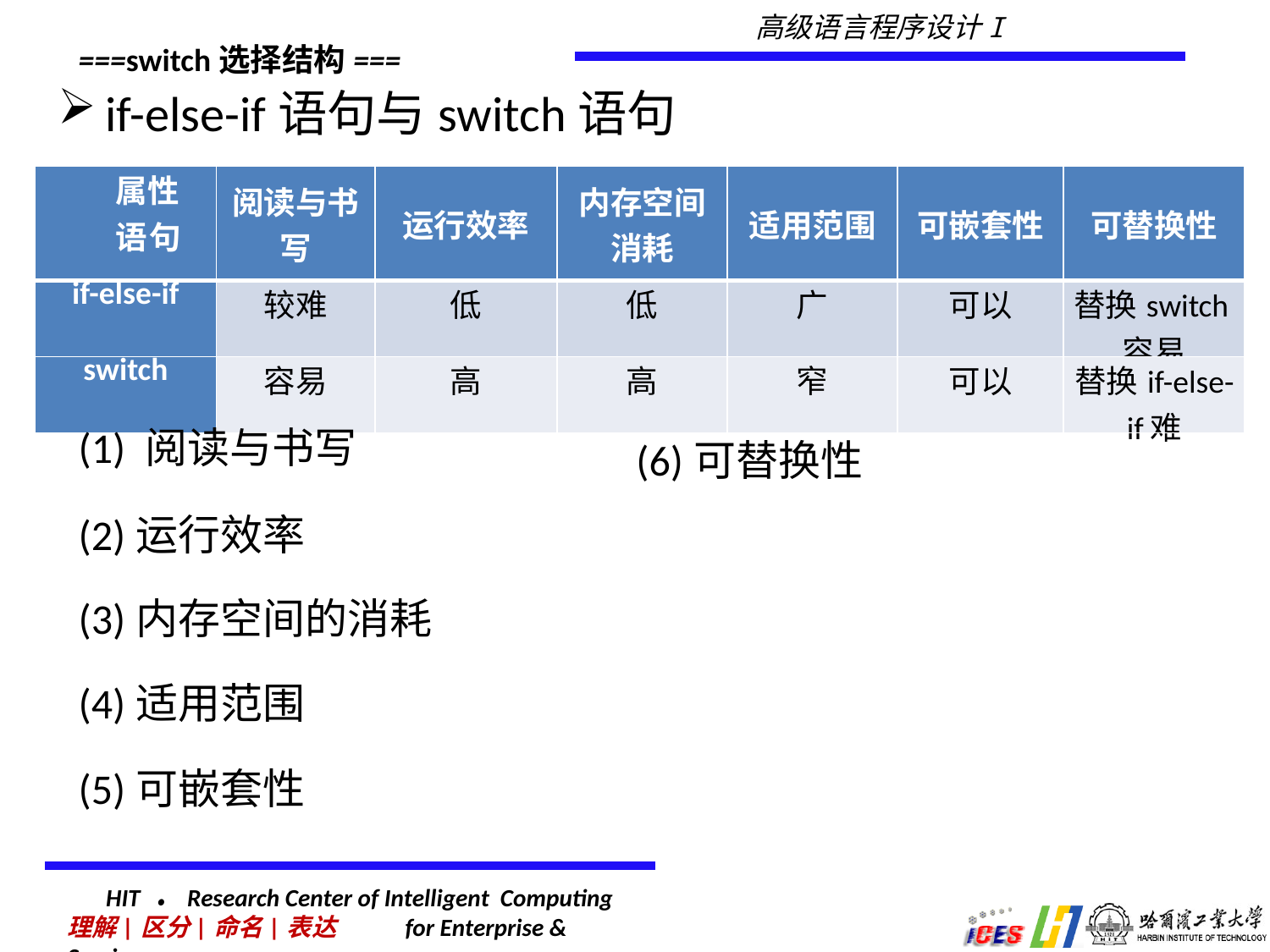

===switch选择结构===
if-else-if语句与switch语句
| 属性 语句 | 阅读与书写 | 运行效率 | 内存空间消耗 | 适用范围 | 可嵌套性 | 可替换性 |
| --- | --- | --- | --- | --- | --- | --- |
| if-else-if | 较难 | 低 | 低 | 广 | 可以 | 替换switch容易 |
| switch | 容易 | 高 | 高 | 窄 | 可以 | 替换if-else-if难 |
(1) 阅读与书写
(6)可替换性
(2)运行效率
(3)内存空间的消耗
(4)适用范围
(5)可嵌套性